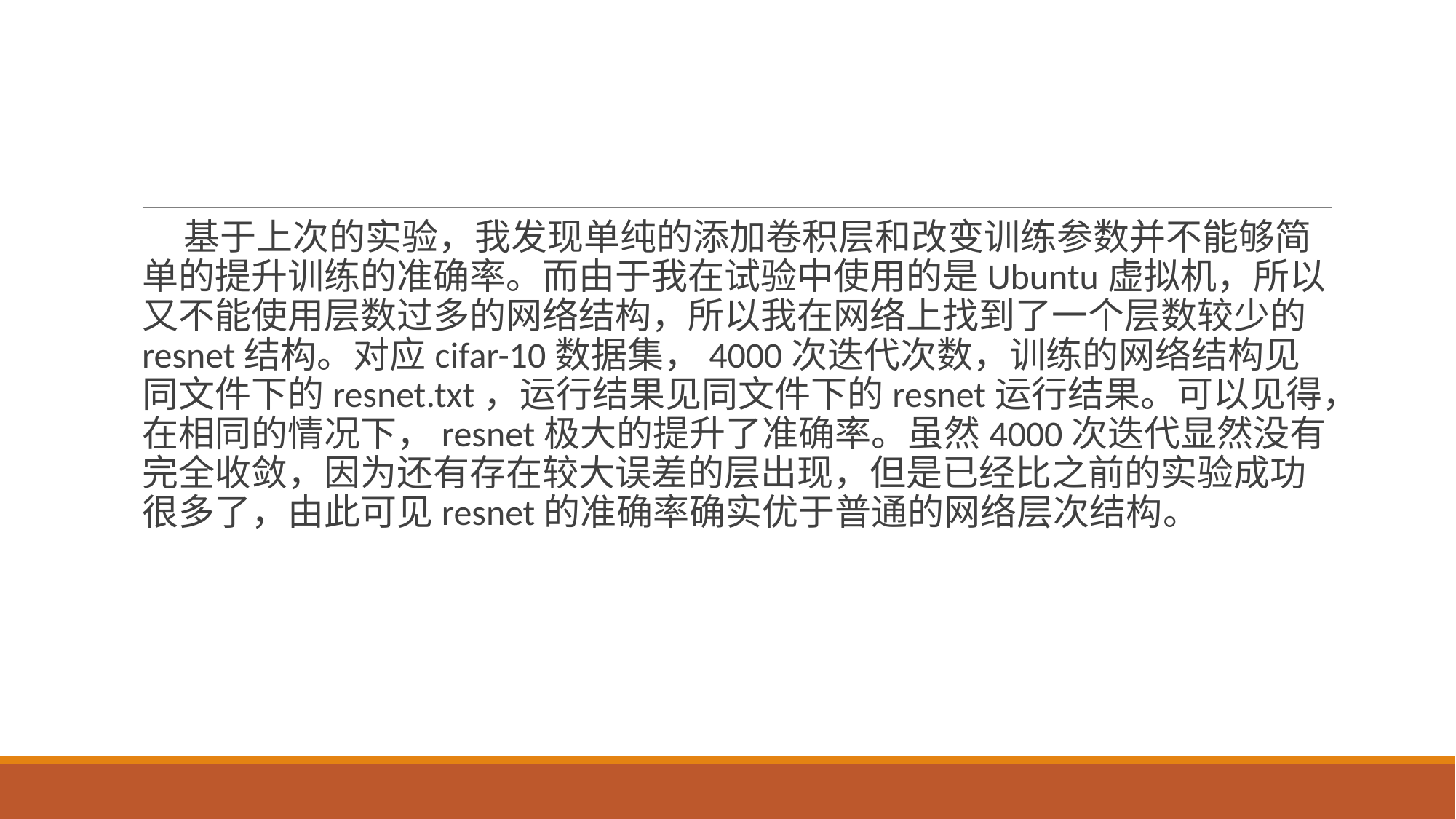

基于上次的实验，我发现单纯的添加卷积层和改变训练参数并不能够简单的提升训练的准确率。而由于我在试验中使用的是Ubuntu虚拟机，所以又不能使用层数过多的网络结构，所以我在网络上找到了一个层数较少的resnet结构。对应cifar-10数据集，4000次迭代次数，训练的网络结构见同文件下的resnet.txt，运行结果见同文件下的resnet运行结果。可以见得，在相同的情况下，resnet极大的提升了准确率。虽然4000次迭代显然没有完全收敛，因为还有存在较大误差的层出现，但是已经比之前的实验成功很多了，由此可见resnet的准确率确实优于普通的网络层次结构。